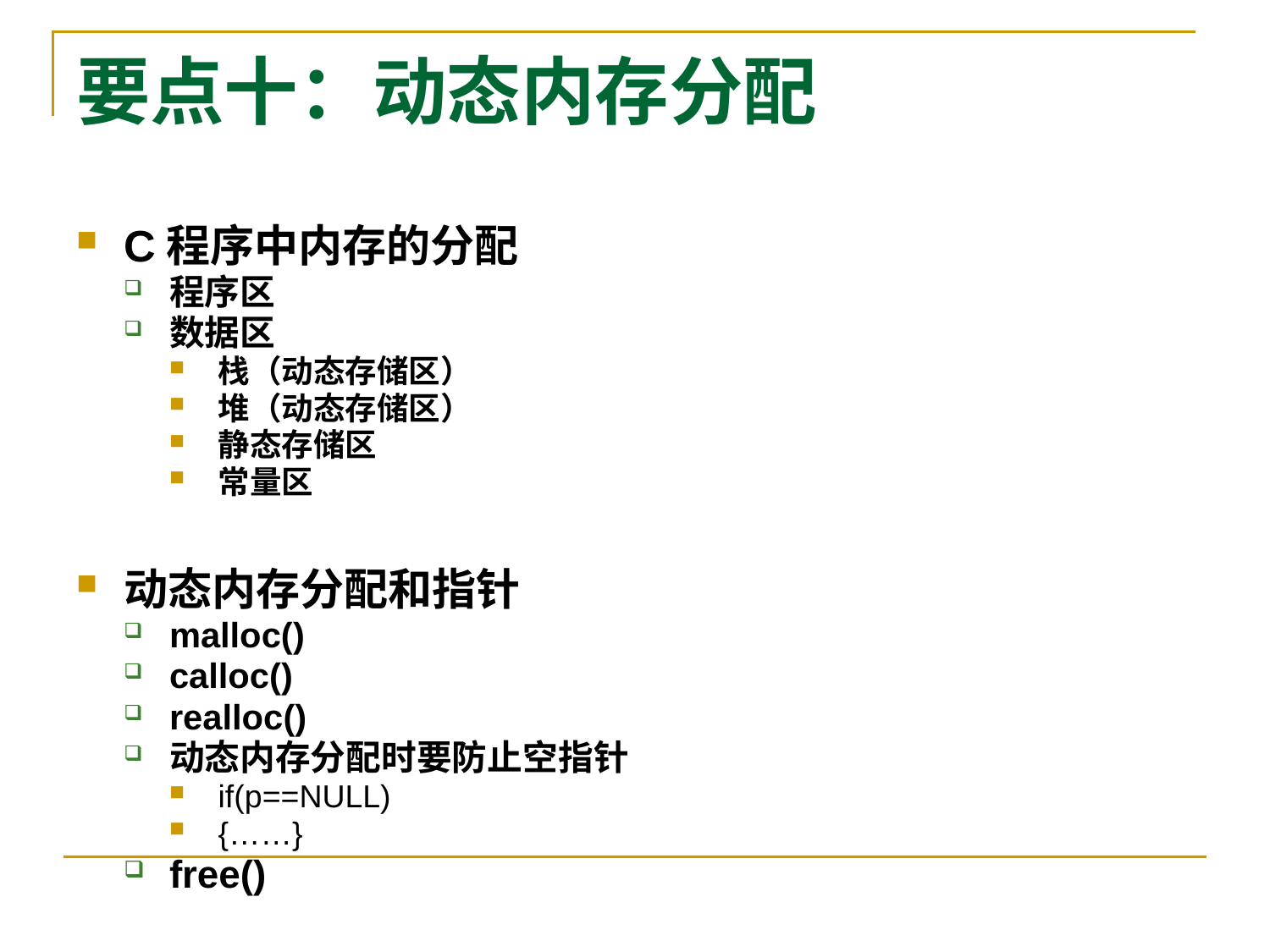

# 要点十：动态内存分配
C程序中内存的分配
程序区
数据区
栈（动态存储区）
堆（动态存储区）
静态存储区
常量区

动态内存分配和指针
malloc()
calloc()
realloc()
动态内存分配时要防止空指针
if(p==NULL)
{……}
free()